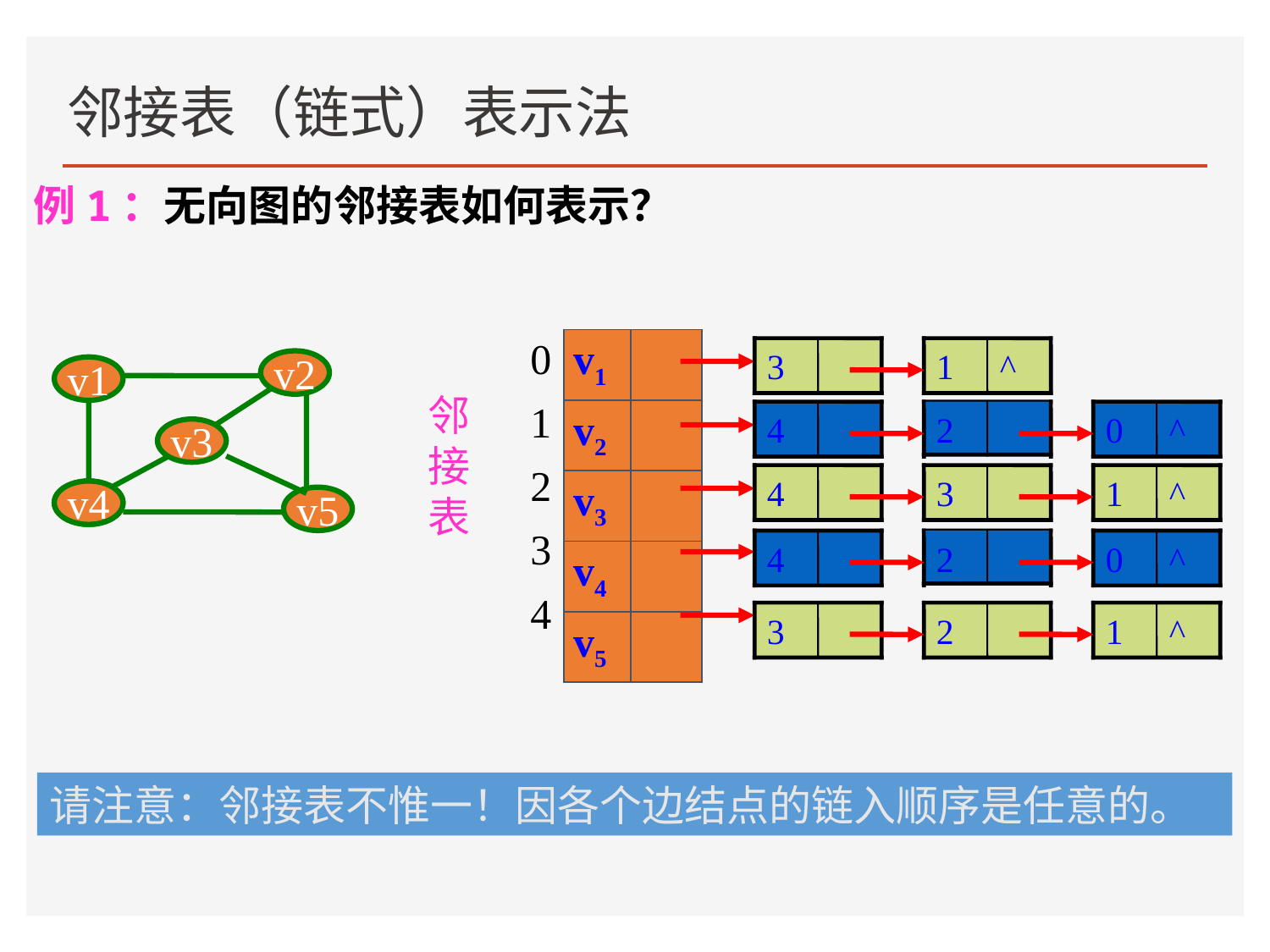

# 邻接表（链式）表示法
例1：无向图的邻接表如何表示？
|  |  |
| --- | --- |
|  |  |
|  |  |
|  |  |
|  |  |
| 0 |
| --- |
| 1 |
| 2 |
| 3 |
| 4 |
| v1 |
| --- |
| v2 |
| v3 |
| v4 |
| v5 |
3

1

^

v2
v1

v3

v4
v4
v5

邻接表
4

2

0

^

4

3

1

^

4

2

0

^

3

2

1

^

请注意：邻接表不惟一！因各个边结点的链入顺序是任意的。